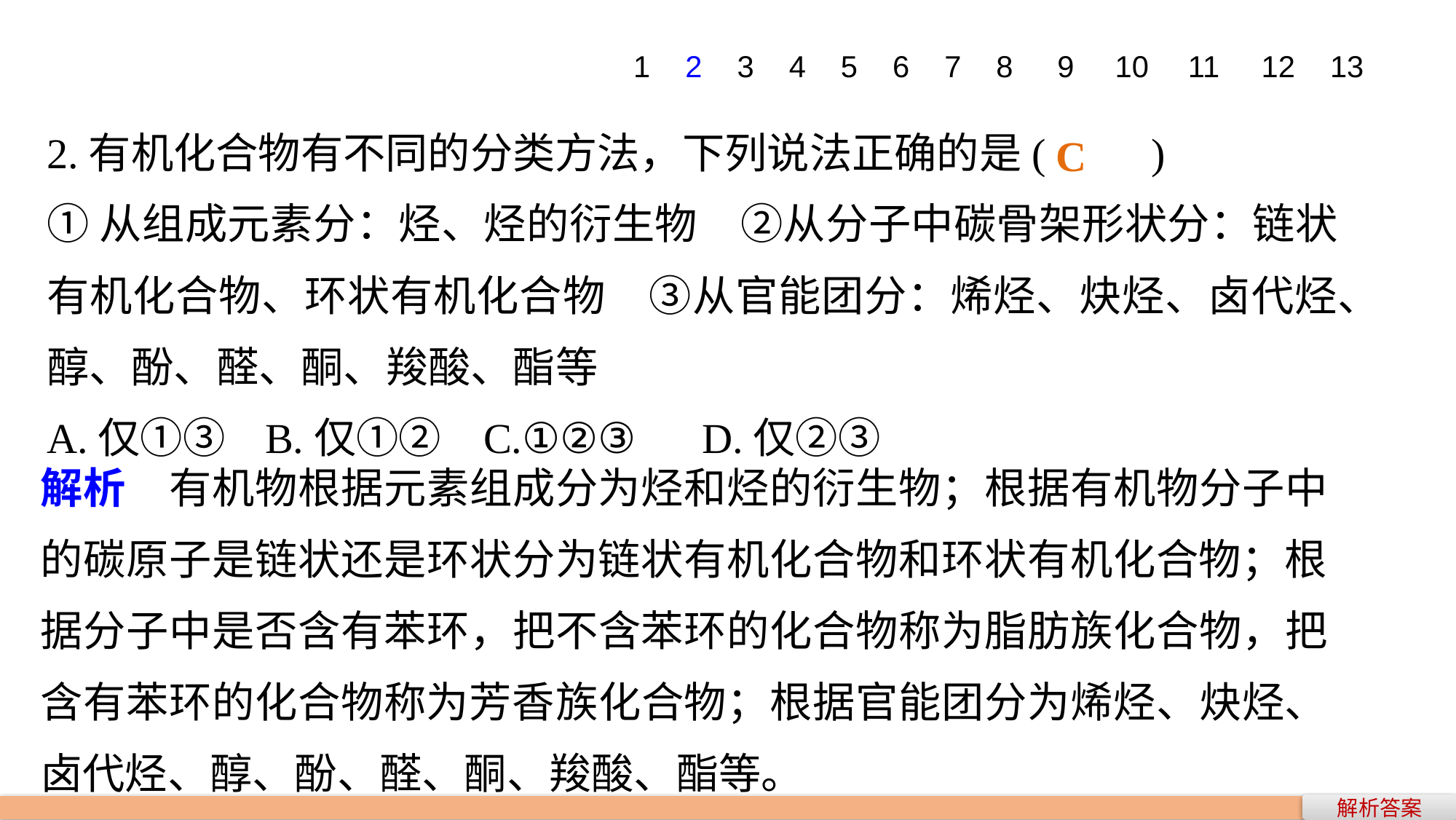

1
2
3
4
5
6
7
8
9
10
11
12
13
2.有机化合物有不同的分类方法，下列说法正确的是(　　)
①从组成元素分：烃、烃的衍生物　②从分子中碳骨架形状分：链状有机化合物、环状有机化合物　③从官能团分：烯烃、炔烃、卤代烃、醇、酚、醛、酮、羧酸、酯等
A.仅①③  	B.仅①②  	C.①②③  	D.仅②③
C
解析　有机物根据元素组成分为烃和烃的衍生物；根据有机物分子中的碳原子是链状还是环状分为链状有机化合物和环状有机化合物；根据分子中是否含有苯环，把不含苯环的化合物称为脂肪族化合物，把含有苯环的化合物称为芳香族化合物；根据官能团分为烯烃、炔烃、卤代烃、醇、酚、醛、酮、羧酸、酯等。
解析答案